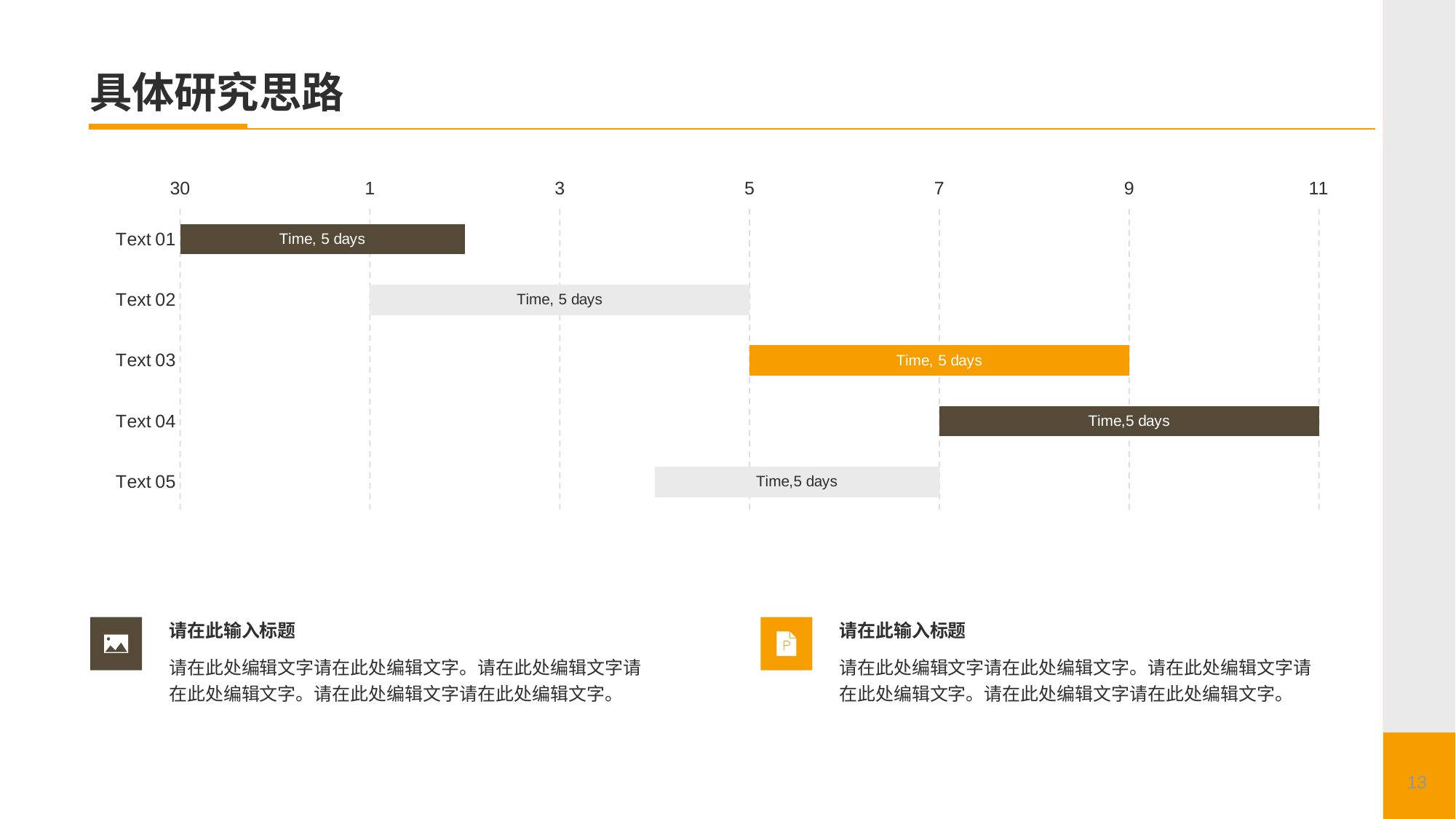

# 具体研究思路

### Chart

| Category | 2021/5/11 | 2 |
|---|---|---|
| Text 01 | 0.0 | 3.0 |
| Text 02 | 2.0 | 4.0 |
| Text 03 | 6.0 | 4.0 |
| Text 04 | 8.0 | 4.0 |
| Text 05 | 5.0 | 3.0 |
请在此输入标题
请在此处编辑文字请在此处编辑文字。请在此处编辑文字请在此处编辑文字。请在此处编辑文字请在此处编辑文字。

请在此输入标题
请在此处编辑文字请在此处编辑文字。请在此处编辑文字请在此处编辑文字。请在此处编辑文字请在此处编辑文字。

13